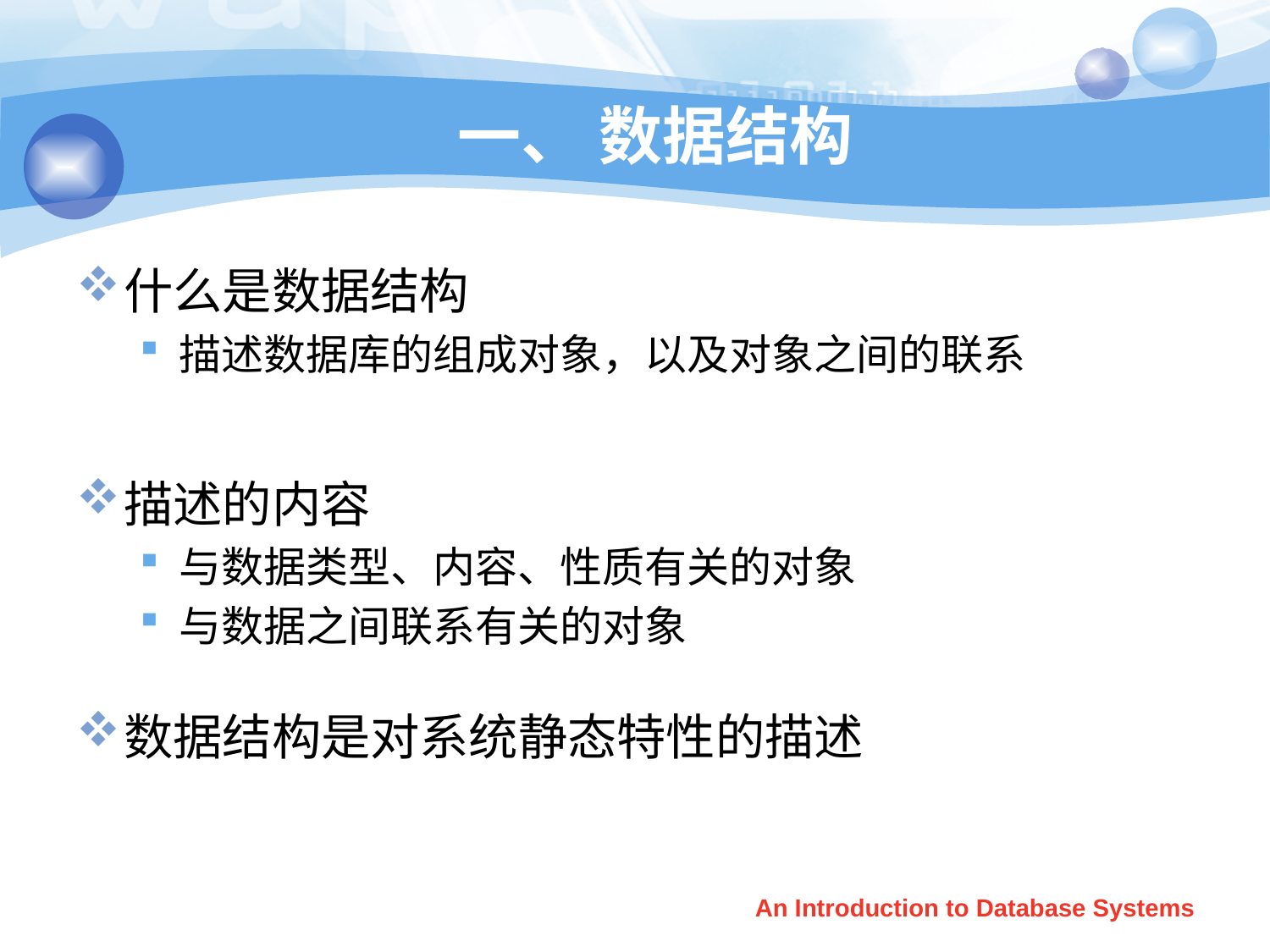

# 一、 数据结构
什么是数据结构
描述数据库的组成对象，以及对象之间的联系

描述的内容
与数据类型、内容、性质有关的对象
与数据之间联系有关的对象

数据结构是对系统静态特性的描述

An Introduction to Database Systems